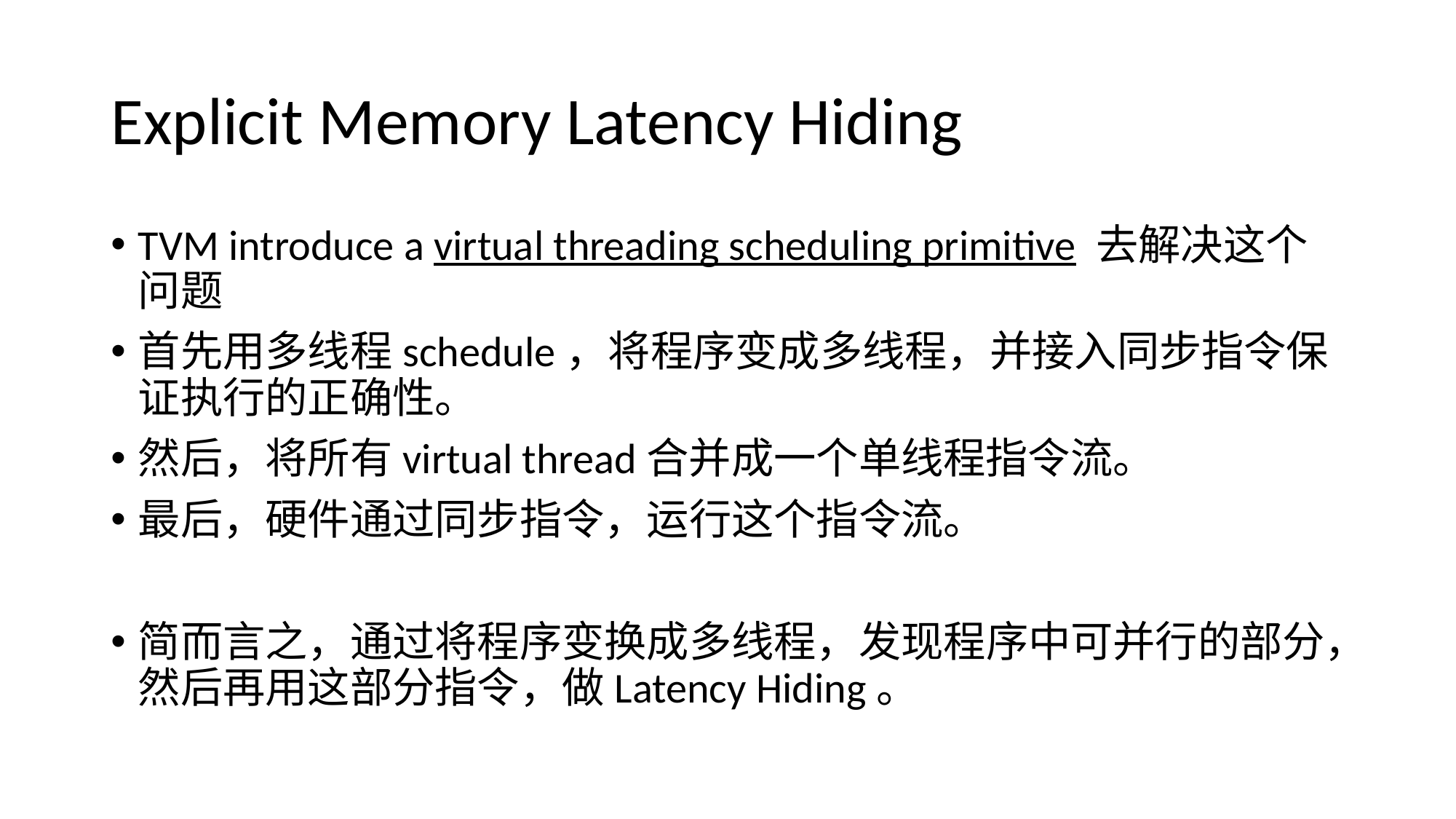

# Explicit Memory Latency Hiding
TVM introduce a virtual threading scheduling primitive 去解决这个问题
首先用多线程schedule，将程序变成多线程，并接入同步指令保证执行的正确性。
然后，将所有virtual thread合并成一个单线程指令流。
最后，硬件通过同步指令，运行这个指令流。

简而言之，通过将程序变换成多线程，发现程序中可并行的部分，然后再用这部分指令，做Latency Hiding。